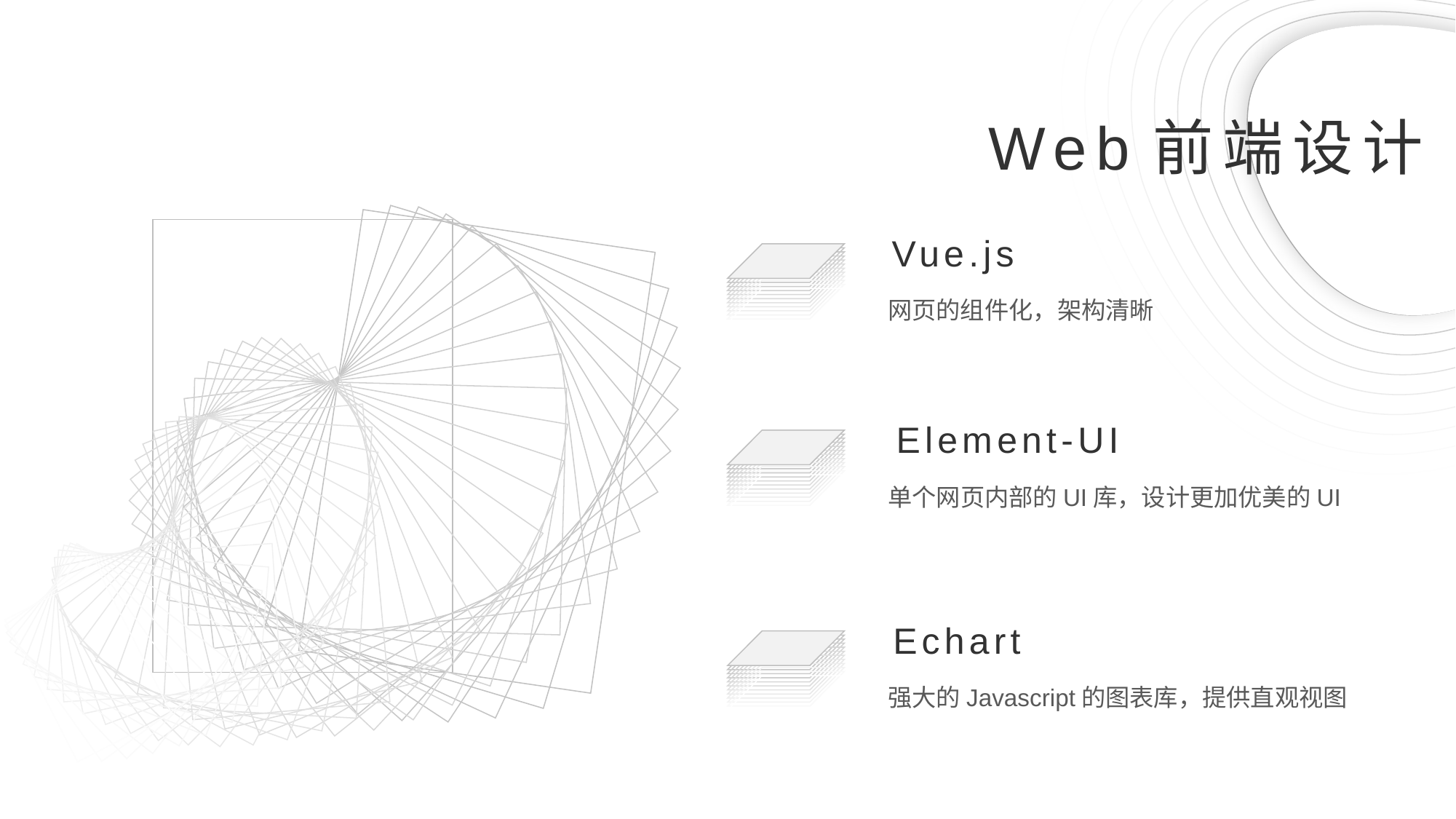

Web前端设计

Vue.js
网页的组件化，架构清晰

Element-UI
单个网页内部的UI库，设计更加优美的UI

Echart
强大的Javascript的图表库，提供直观视图